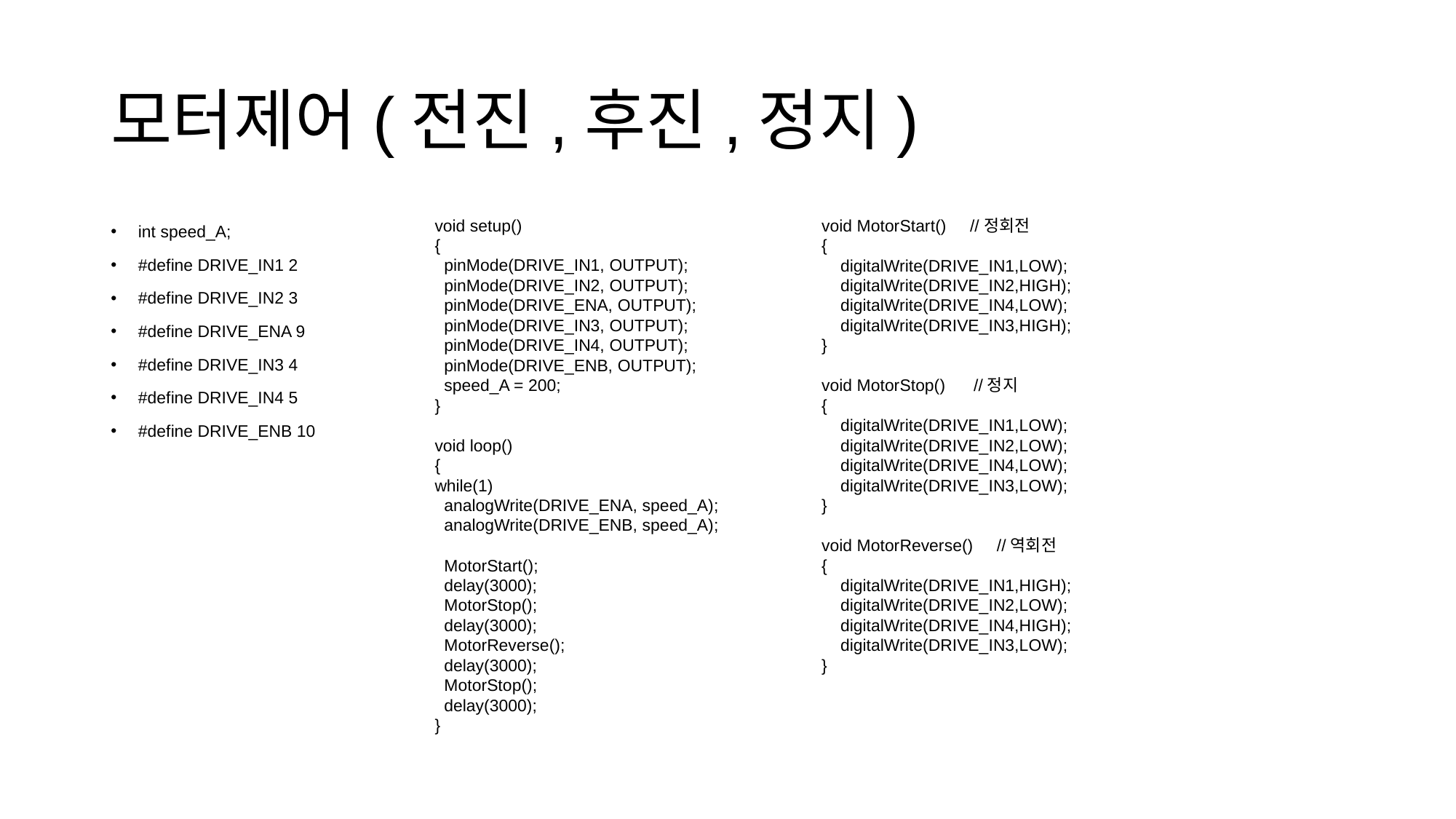

# 모터제어(전진,후진,정지)
void setup()
{
  pinMode(DRIVE_IN1, OUTPUT);
  pinMode(DRIVE_IN2, OUTPUT);
  pinMode(DRIVE_ENA, OUTPUT);
  pinMode(DRIVE_IN3, OUTPUT);
  pinMode(DRIVE_IN4, OUTPUT);
  pinMode(DRIVE_ENB, OUTPUT);
  speed_A = 200;
}

void loop()
{
while(1)
  analogWrite(DRIVE_ENA, speed_A);
  analogWrite(DRIVE_ENB, speed_A);

  MotorStart();
  delay(3000);
  MotorStop();
  delay(3000);
  MotorReverse();
  delay(3000);
  MotorStop();
  delay(3000);
}
void MotorStart()     //정회전
{
    digitalWrite(DRIVE_IN1,LOW);
    digitalWrite(DRIVE_IN2,HIGH);
    digitalWrite(DRIVE_IN4,LOW);
    digitalWrite(DRIVE_IN3,HIGH);
}

void MotorStop()      //정지
{
    digitalWrite(DRIVE_IN1,LOW);
    digitalWrite(DRIVE_IN2,LOW);
    digitalWrite(DRIVE_IN4,LOW);
    digitalWrite(DRIVE_IN3,LOW);
}

void MotorReverse()     //역회전
{
    digitalWrite(DRIVE_IN1,HIGH);
    digitalWrite(DRIVE_IN2,LOW);
    digitalWrite(DRIVE_IN4,HIGH);
    digitalWrite(DRIVE_IN3,LOW);
}
int speed_A;
#define DRIVE_IN1 2
#define DRIVE_IN2 3
#define DRIVE_ENA 9
#define DRIVE_IN3 4
#define DRIVE_IN4 5
#define DRIVE_ENB 10